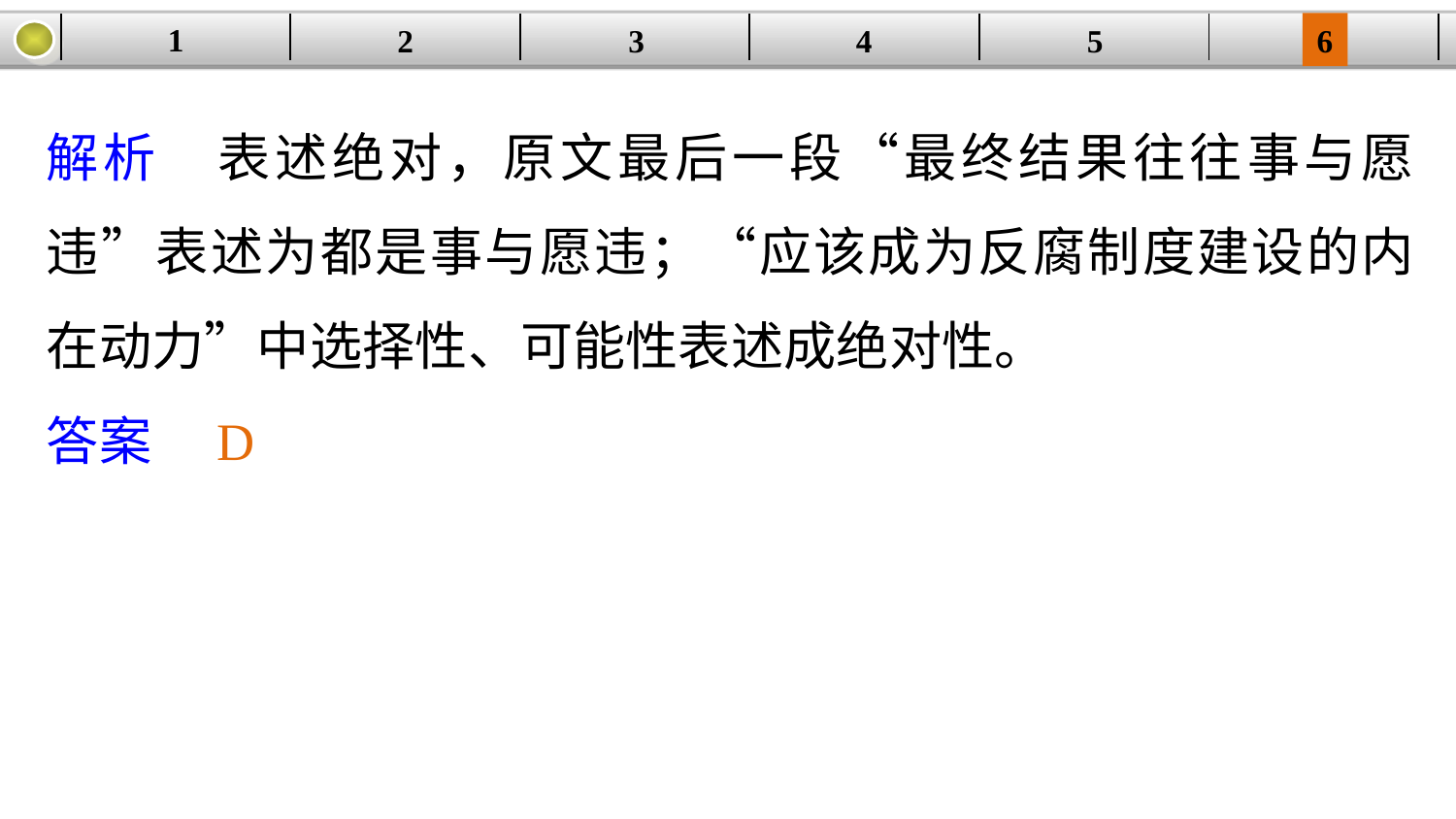

1
3
4
5
6
2
|  |  |  |  |  |  |
| --- | --- | --- | --- | --- | --- |

解析　表述绝对，原文最后一段“最终结果往往事与愿违”表述为都是事与愿违；“应该成为反腐制度建设的内在动力”中选择性、可能性表述成绝对性。
答案　D